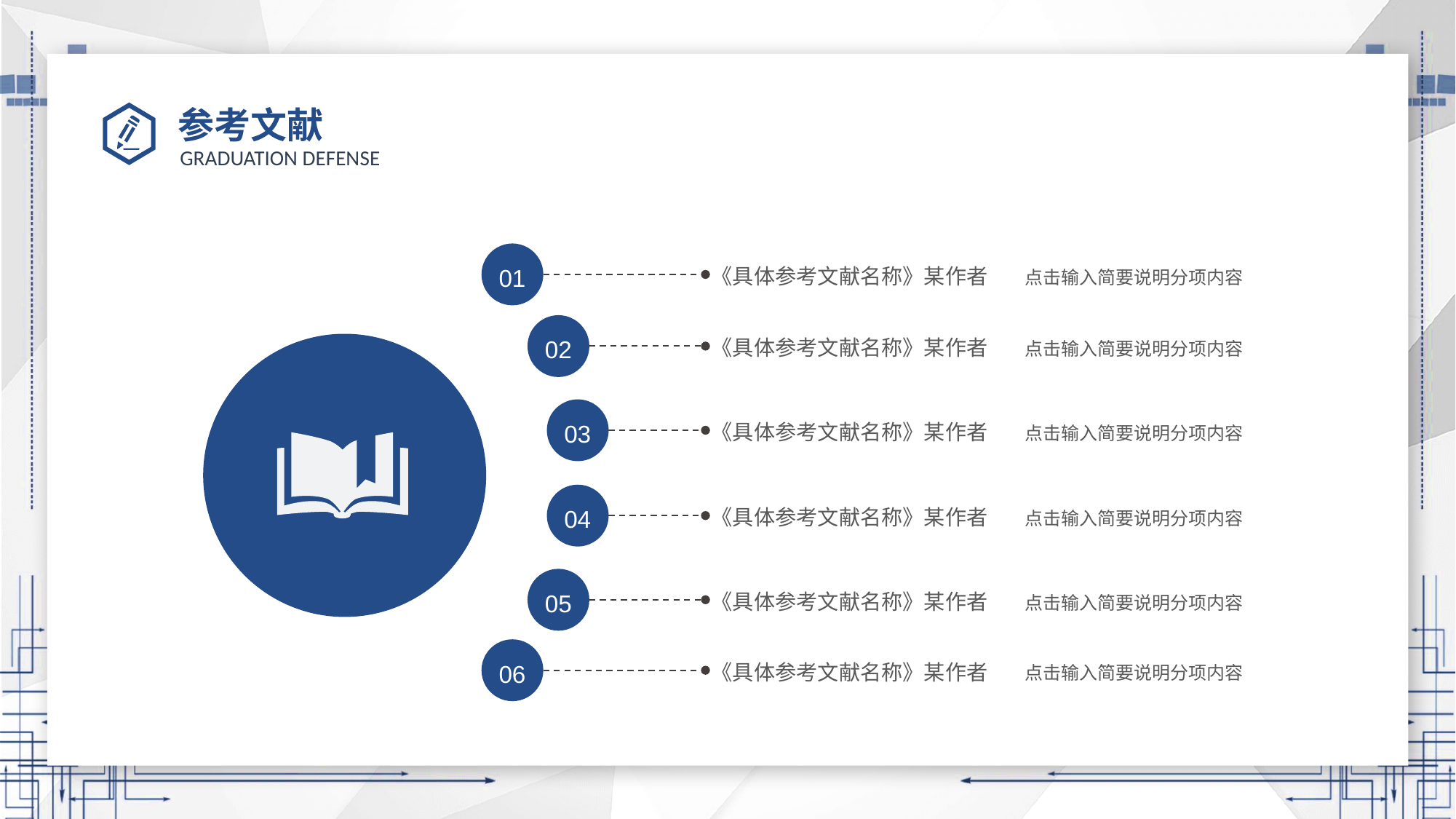

# 参考文献
01
《具体参考文献名称》某作者
点击输入简要说明分项内容
02
《具体参考文献名称》某作者
点击输入简要说明分项内容

03
《具体参考文献名称》某作者
点击输入简要说明分项内容

04
《具体参考文献名称》某作者
点击输入简要说明分项内容
05
《具体参考文献名称》某作者
点击输入简要说明分项内容
06
《具体参考文献名称》某作者
点击输入简要说明分项内容